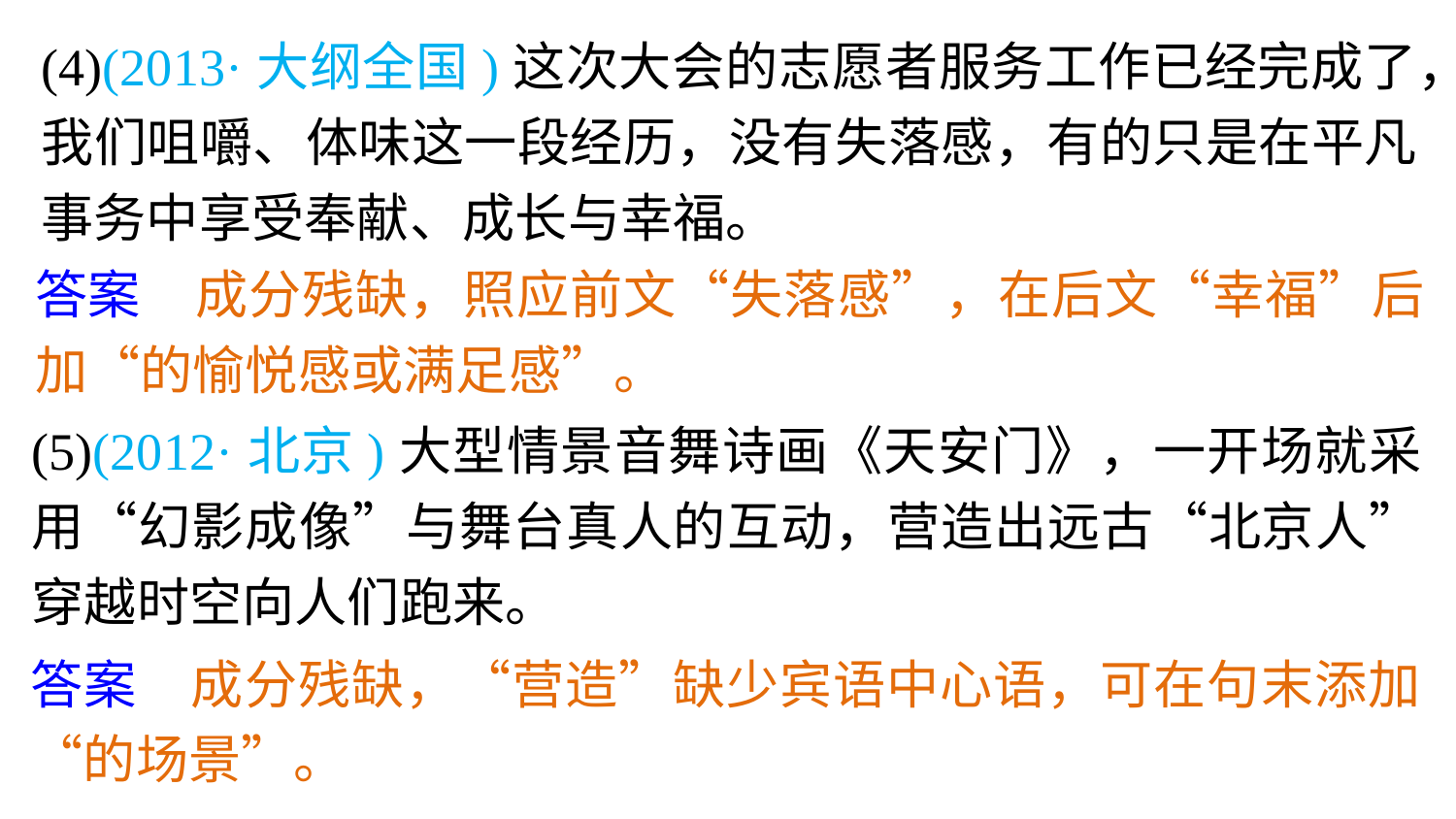

(4)(2013·大纲全国)这次大会的志愿者服务工作已经完成了，我们咀嚼、体味这一段经历，没有失落感，有的只是在平凡事务中享受奉献、成长与幸福。
答案　成分残缺，照应前文“失落感”，在后文“幸福”后加“的愉悦感或满足感”。
(5)(2012·北京)大型情景音舞诗画《天安门》，一开场就采用“幻影成像”与舞台真人的互动，营造出远古“北京人”穿越时空向人们跑来。
答案　成分残缺，“营造”缺少宾语中心语，可在句末添加“的场景”。